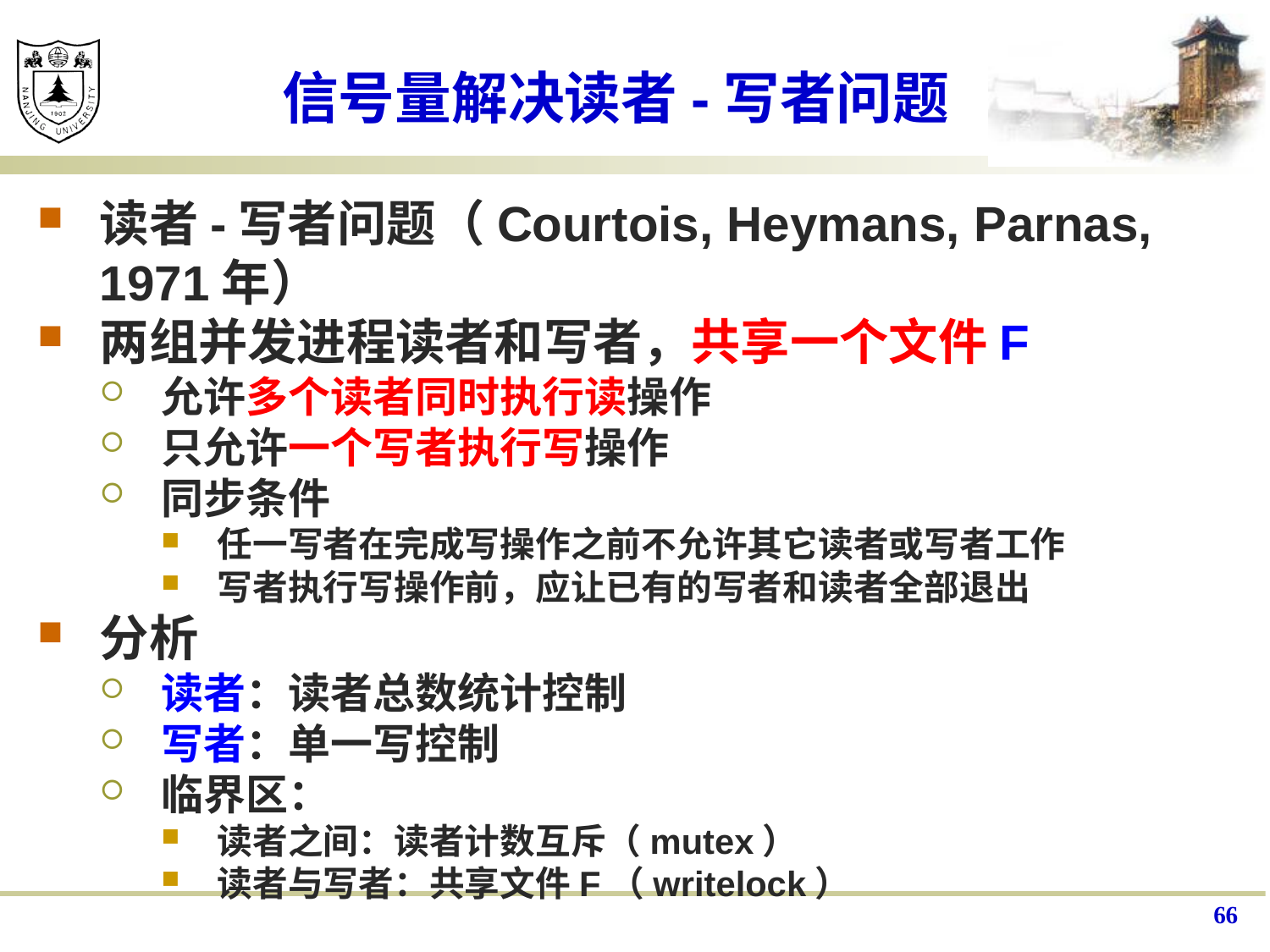

# 信号量解决读者-写者问题
读者-写者问题（Courtois, Heymans, Parnas, 1971年）
两组并发进程读者和写者，共享一个文件F
允许多个读者同时执行读操作
只允许一个写者执行写操作
同步条件
任一写者在完成写操作之前不允许其它读者或写者工作
写者执行写操作前，应让已有的写者和读者全部退出
分析
读者：读者总数统计控制
写者：单一写控制
临界区：
读者之间：读者计数互斥（mutex）
读者与写者：共享文件F（writelock）
66